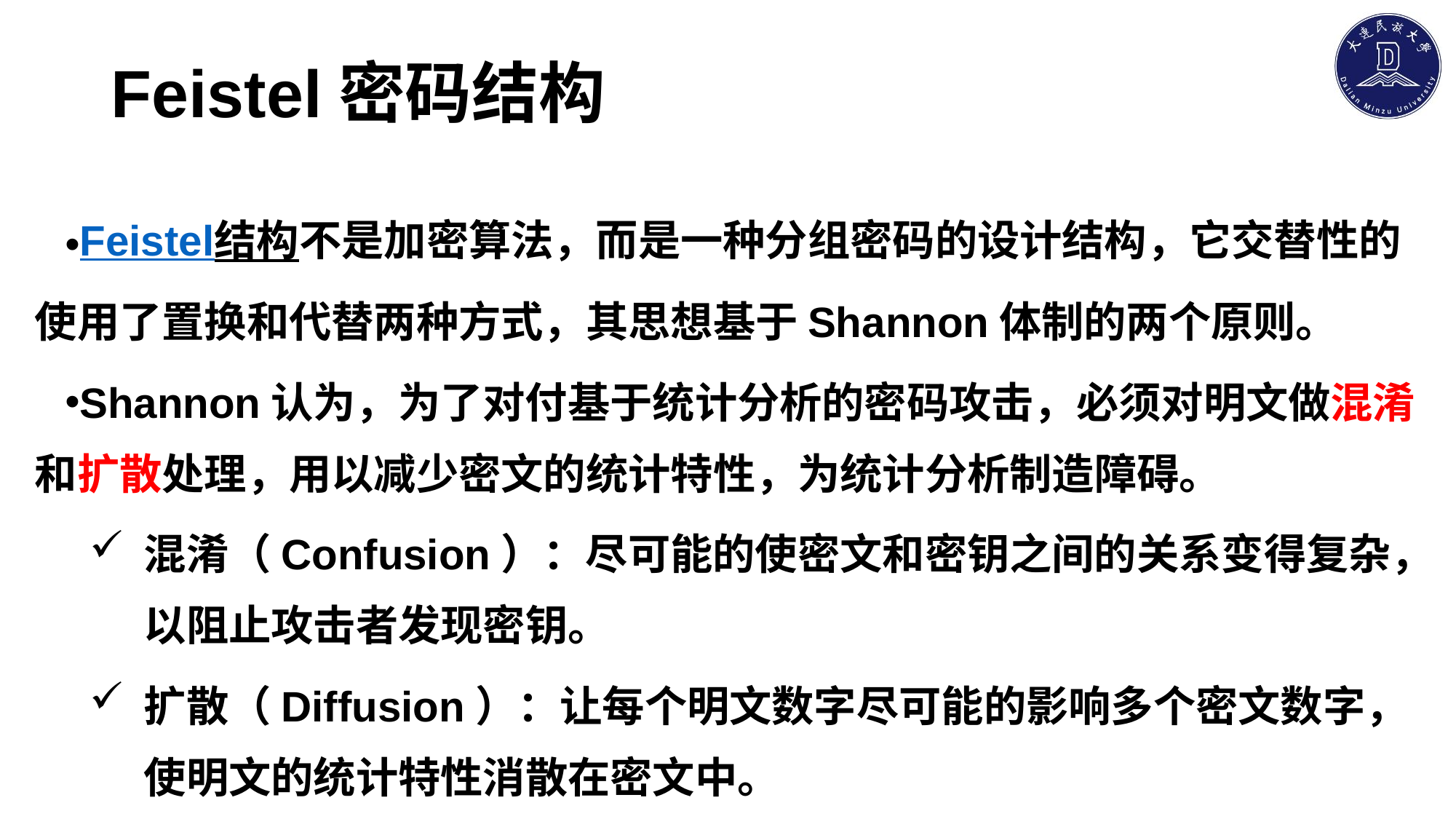

# Feistel密码结构
Feistel结构不是加密算法，而是一种分组密码的设计结构，它交替性的使用了置换和代替两种方式，其思想基于Shannon体制的两个原则。
Shannon认为，为了对付基于统计分析的密码攻击，必须对明文做混淆和扩散处理，用以减少密文的统计特性，为统计分析制造障碍。
混淆（Confusion）：尽可能的使密文和密钥之间的关系变得复杂，以阻止攻击者发现密钥。
扩散（Diffusion）：让每个明文数字尽可能的影响多个密文数字，使明文的统计特性消散在密文中。